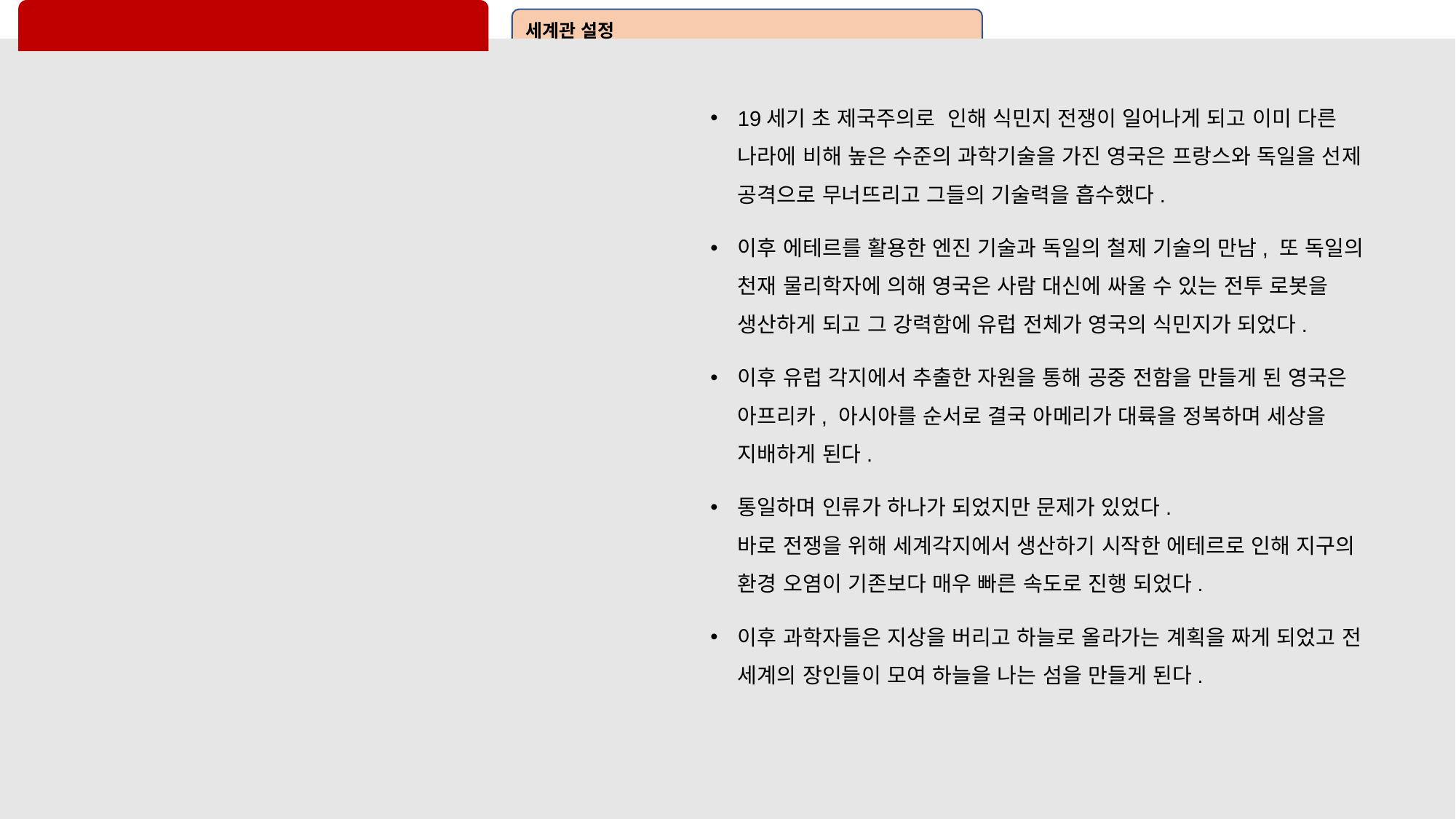

#
세계관 설정

19세기 초 제국주의로  인해 식민지 전쟁이 일어나게 되고 이미 다른 나라에 비해 높은 수준의 과학기술을 가진 영국은 프랑스와 독일을 선제 공격으로 무너뜨리고 그들의 기술력을 흡수했다.
이후 에테르를 활용한 엔진 기술과 독일의 철제 기술의 만남, 또 독일의 천재 물리학자에 의해 영국은 사람 대신에 싸울 수 있는 전투 로봇을 생산하게 되고 그 강력함에 유럽 전체가 영국의 식민지가 되었다.
이후 유럽 각지에서 추출한 자원을 통해 공중 전함을 만들게 된 영국은 아프리카, 아시아를 순서로 결국 아메리가 대륙을 정복하며 세상을 지배하게 된다.
통일하며 인류가 하나가 되었지만 문제가 있었다.
바로 전쟁을 위해 세계각지에서 생산하기 시작한 에테르로 인해 지구의 환경 오염이 기존보다 매우 빠른 속도로 진행 되었다.
이후 과학자들은 지상을 버리고 하늘로 올라가는 계획을 짜게 되었고 전 세계의 장인들이 모여 하늘을 나는 섬을 만들게 된다.